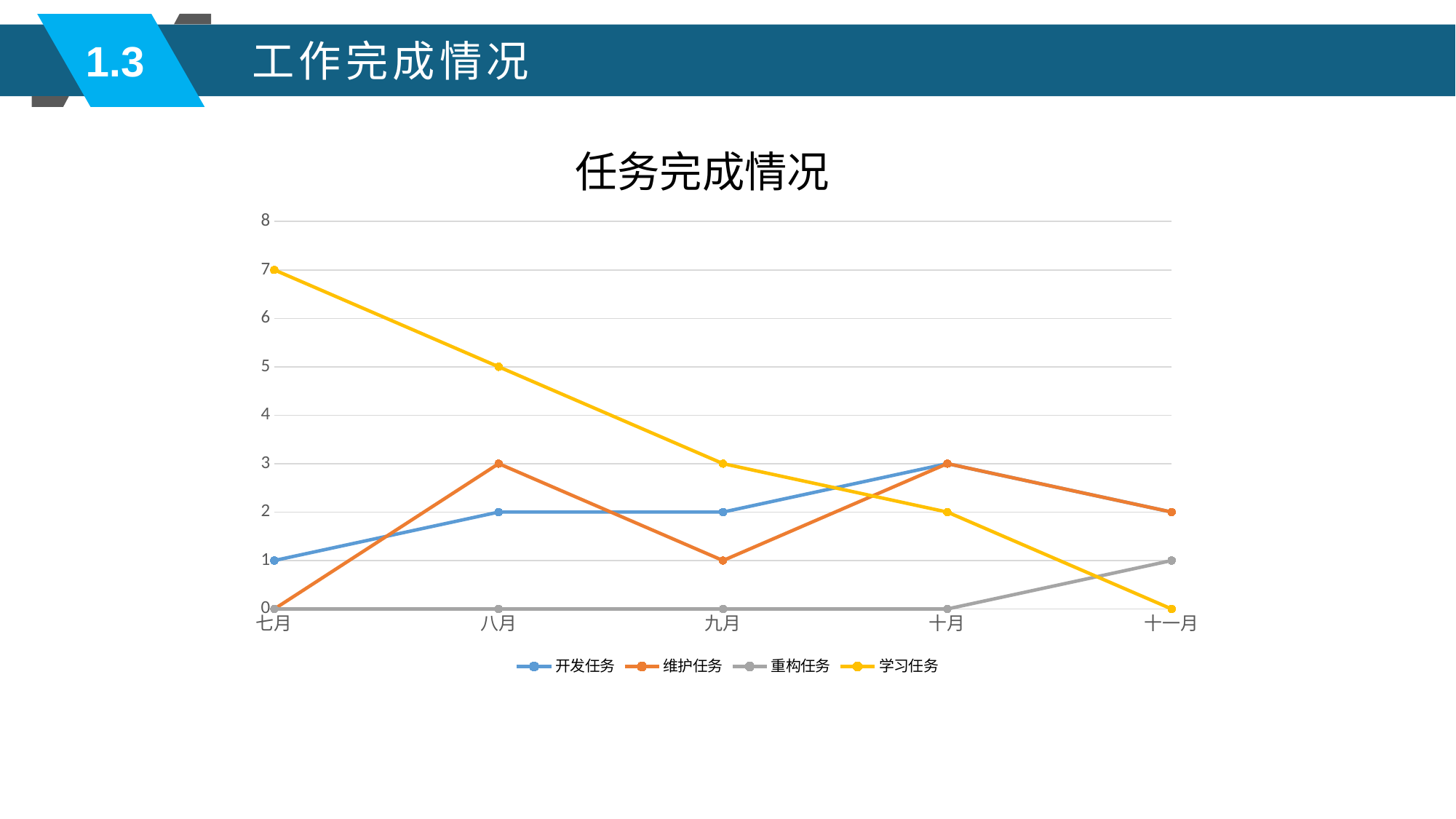

1.3
工作完成情况

### Chart: Chart Title

| Category | 开发任务 | 维护任务 | 重构任务 | 学习任务 |
|---|---|---|---|---|
| 七月 | 1.0 | 0.0 | 0.0 | 7.0 |
| 八月 | 2.0 | 3.0 | 0.0 | 5.0 |
| 九月 | 2.0 | 1.0 | 0.0 | 3.0 |
| 十月 | 3.0 | 3.0 | 0.0 | 2.0 |
| 十一月 | 2.0 | 2.0 | 1.0 | 0.0 |
任务完成情况